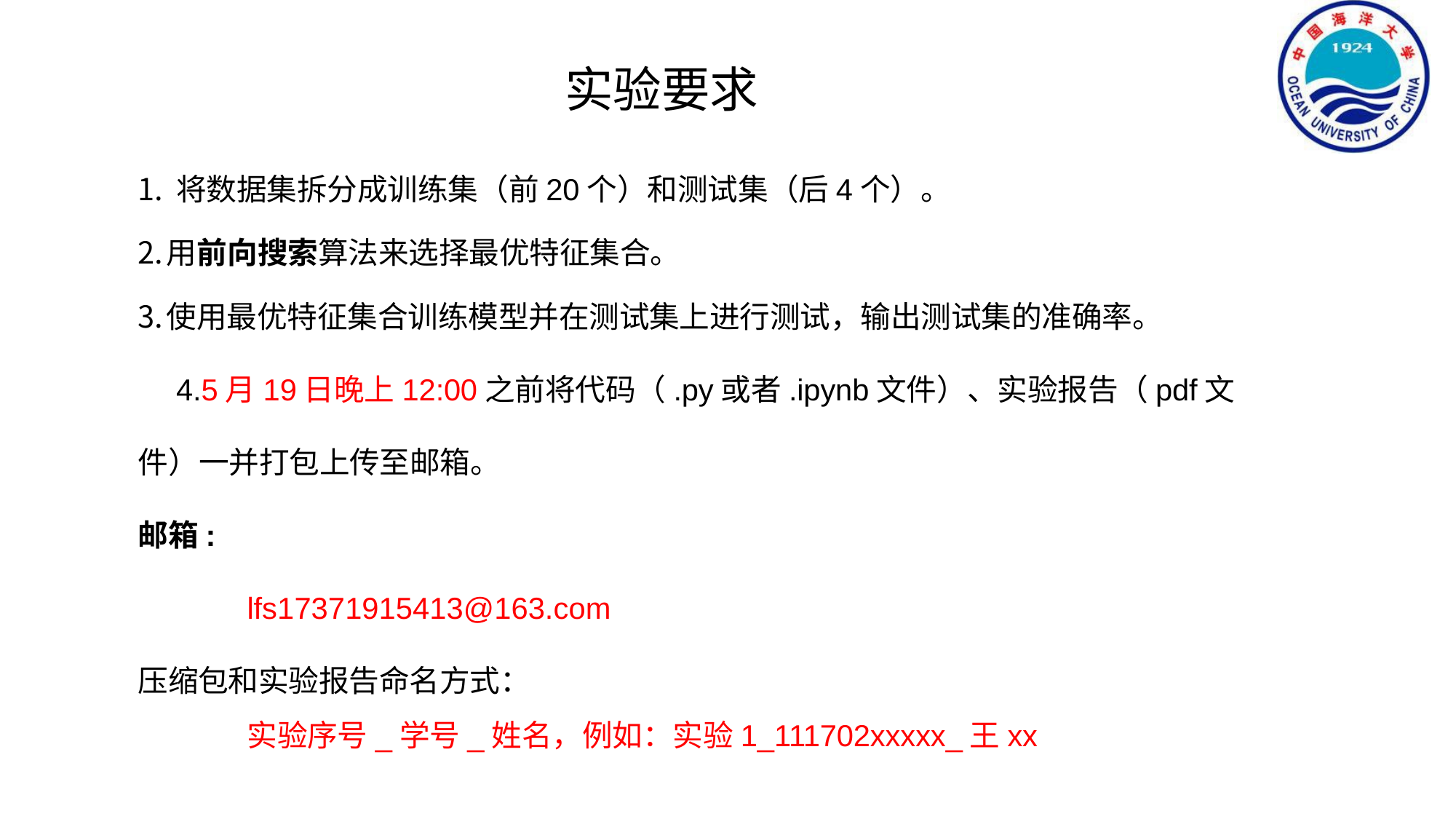

# 实验要求
将数据集拆分成训练集（前20个）和测试集（后4个）。

用前向搜索算法来选择最优特征集合。

使用最优特征集合训练模型并在测试集上进行测试，输出测试集的准确率。
5月19日晚上12:00之前将代码（.py或者.ipynb文件）、实验报告（pdf文件）一并打包上传至邮箱。
邮箱:
		lfs17371915413@163.com
压缩包和实验报告命名方式：
实验序号_学号_姓名，例如：实验1_111702xxxxx_王xx